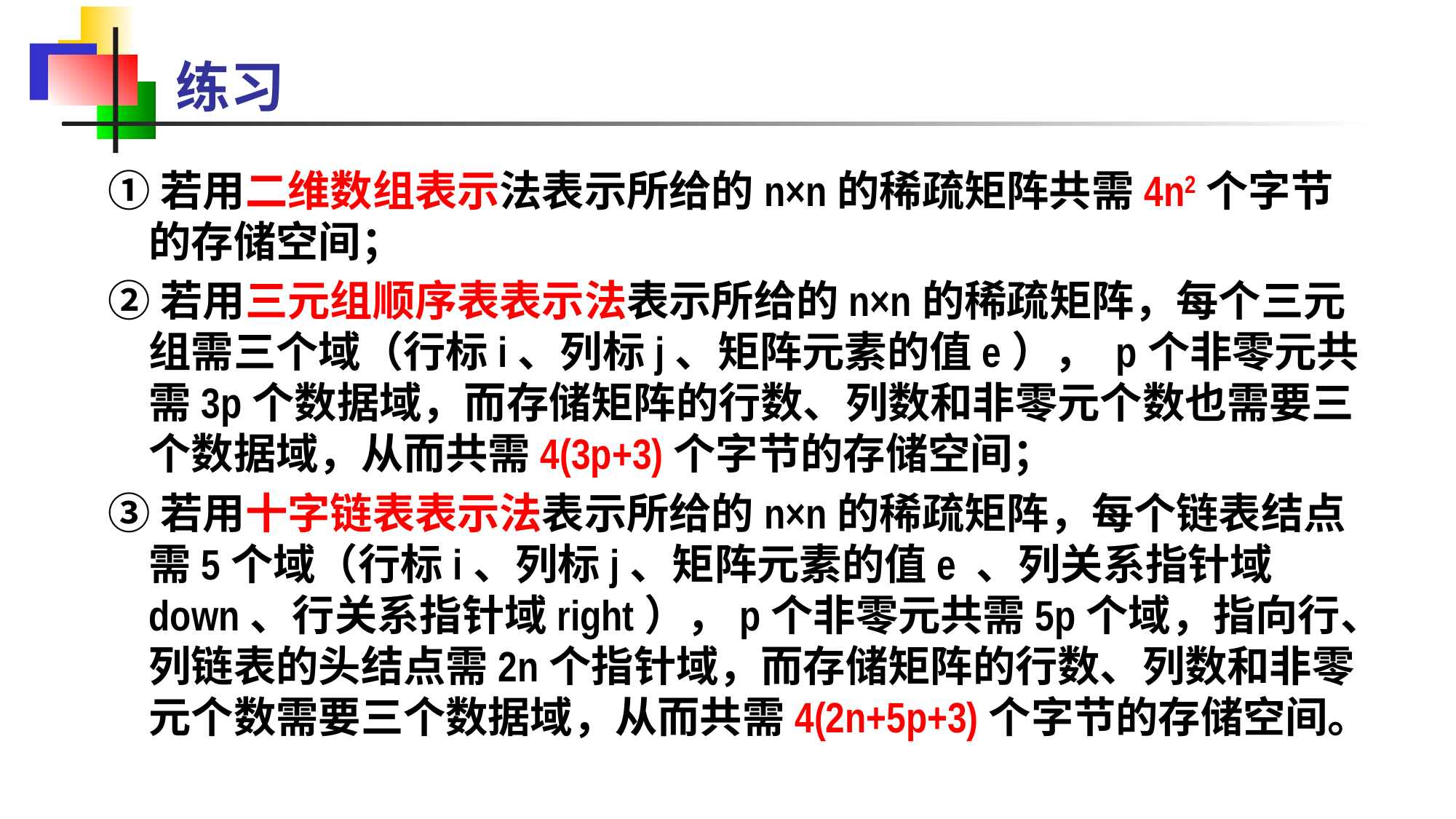

练习
①若用二维数组表示法表示所给的n×n的稀疏矩阵共需4n2个字节的存储空间；
②若用三元组顺序表表示法表示所给的n×n的稀疏矩阵，每个三元组需三个域（行标i、列标j、矩阵元素的值e）， p个非零元共需3p个数据域，而存储矩阵的行数、列数和非零元个数也需要三个数据域，从而共需4(3p+3)个字节的存储空间；
③若用十字链表表示法表示所给的n×n的稀疏矩阵，每个链表结点需5个域（行标i、列标j、矩阵元素的值e 、列关系指针域down、行关系指针域right），p个非零元共需5p个域，指向行、列链表的头结点需2n个指针域，而存储矩阵的行数、列数和非零元个数需要三个数据域，从而共需4(2n+5p+3)个字节的存储空间。